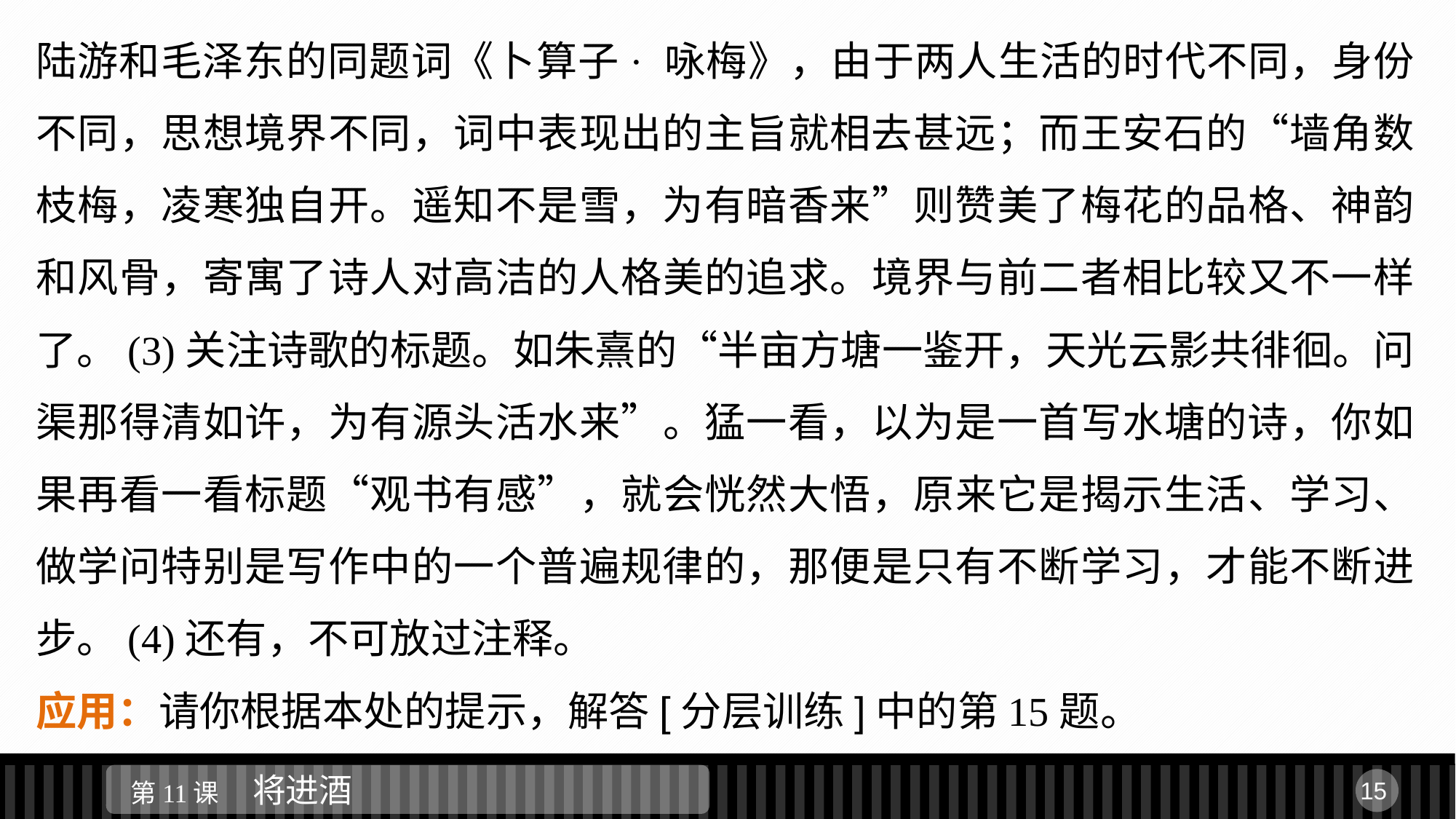

陆游和毛泽东的同题词《卜算子· 咏梅》，由于两人生活的时代不同，身份不同，思想境界不同，词中表现出的主旨就相去甚远；而王安石的“墙角数枝梅，凌寒独自开。遥知不是雪，为有暗香来”则赞美了梅花的品格、神韵和风骨，寄寓了诗人对高洁的人格美的追求。境界与前二者相比较又不一样了。(3)关注诗歌的标题。如朱熹的“半亩方塘一鉴开，天光云影共徘徊。问渠那得清如许，为有源头活水来”。猛一看，以为是一首写水塘的诗，你如果再看一看标题“观书有感”，就会恍然大悟，原来它是揭示生活、学习、做学问特别是写作中的一个普遍规律的，那便是只有不断学习，才能不断进步。(4)还有，不可放过注释。
应用：请你根据本处的提示，解答[分层训练]中的第15题。